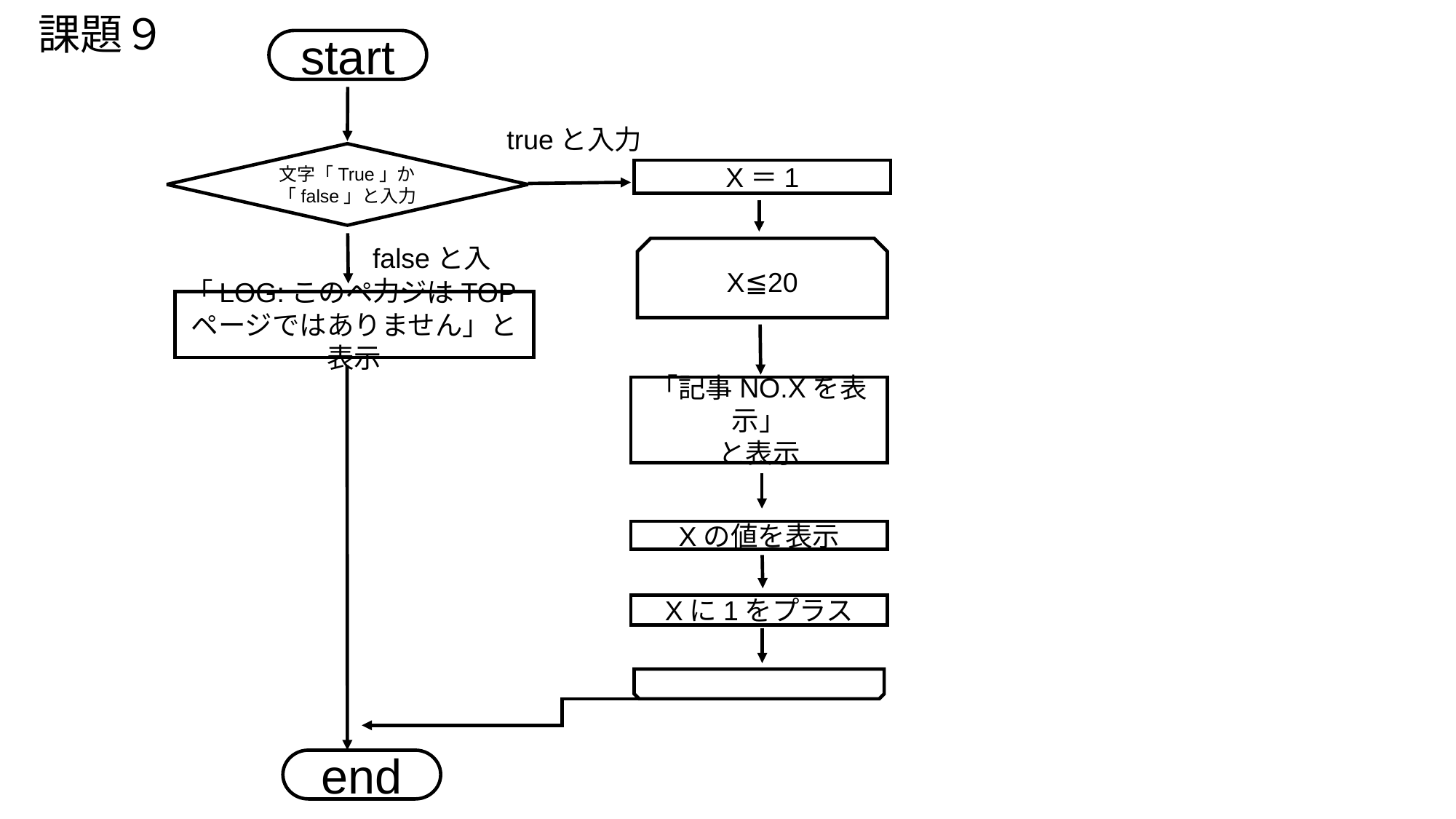

# 課題９
start
trueと入力
文字「True」か「false」と入力
X＝1
falseと入力
X≦20
「LOG:このページはTOPページではありません」と表示
「記事NO.Xを表示」
と表示
Xの値を表示
Xに1をプラス

end